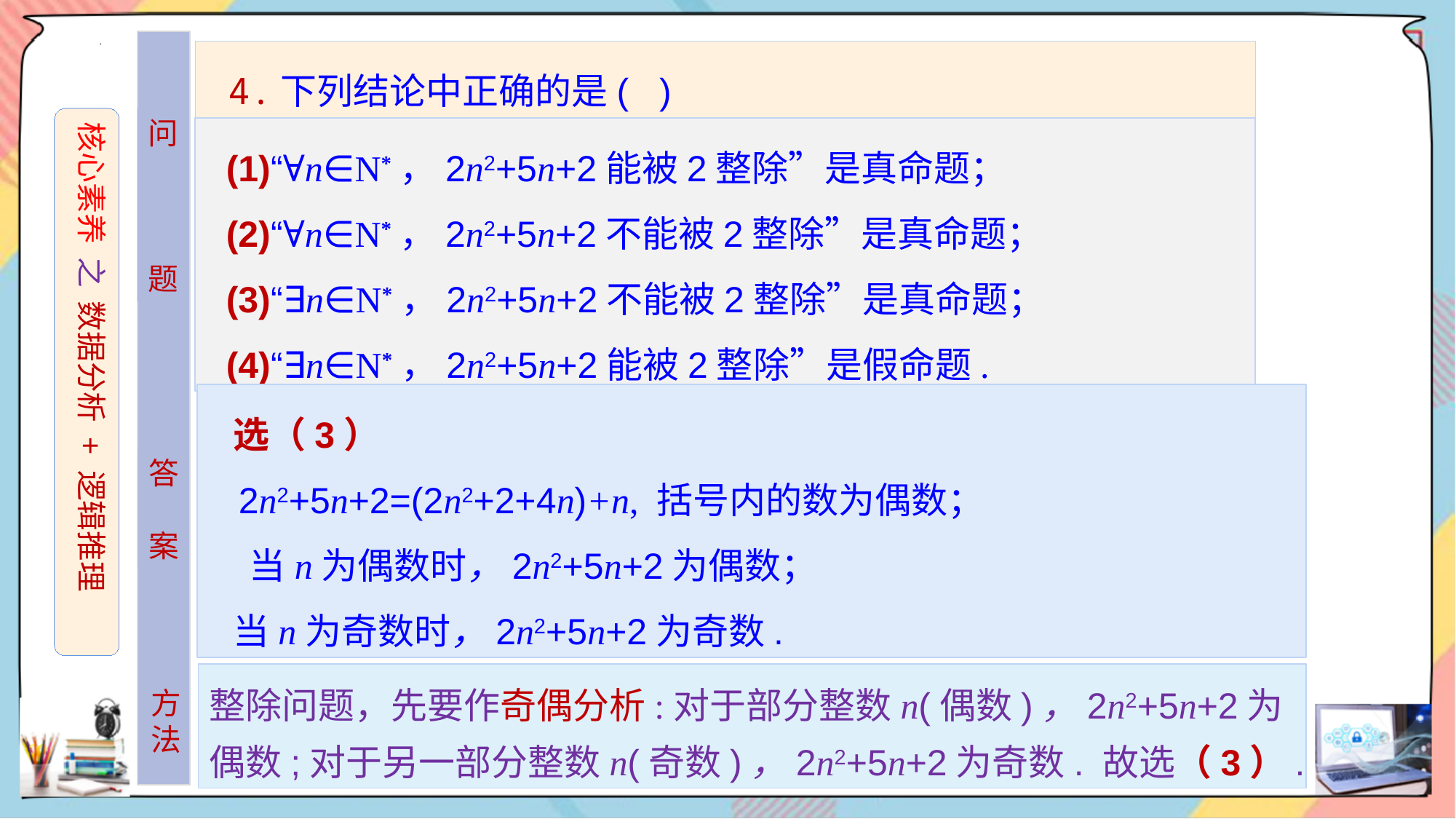

4.下列结论中正确的是(   )
核心素养  之  数据分析 + 逻辑推理
问

题
  (1)“∀n∈N*，2n2+5n+2能被2整除”是真命题；
  (2)“∀n∈N*，2n2+5n+2不能被2整除”是真命题；
  (3)“∃n∈N*，2n2+5n+2不能被2整除”是真命题；
  (4)“∃n∈N*，2n2+5n+2能被2整除”是假命题.
  选（3）
   2n2+5n+2=(2n2+2+4n)+n, 括号内的数为偶数；
    当n为偶数时，2n2+5n+2为偶数；
  当n为奇数时，2n2+5n+2为奇数.
答

案
整除问题，先要作奇偶分析:对于部分整数n(偶数)，2n2+5n+2为偶数;对于另一部分整数n(奇数)，2n2+5n+2为奇数. 故选（3）.
方法